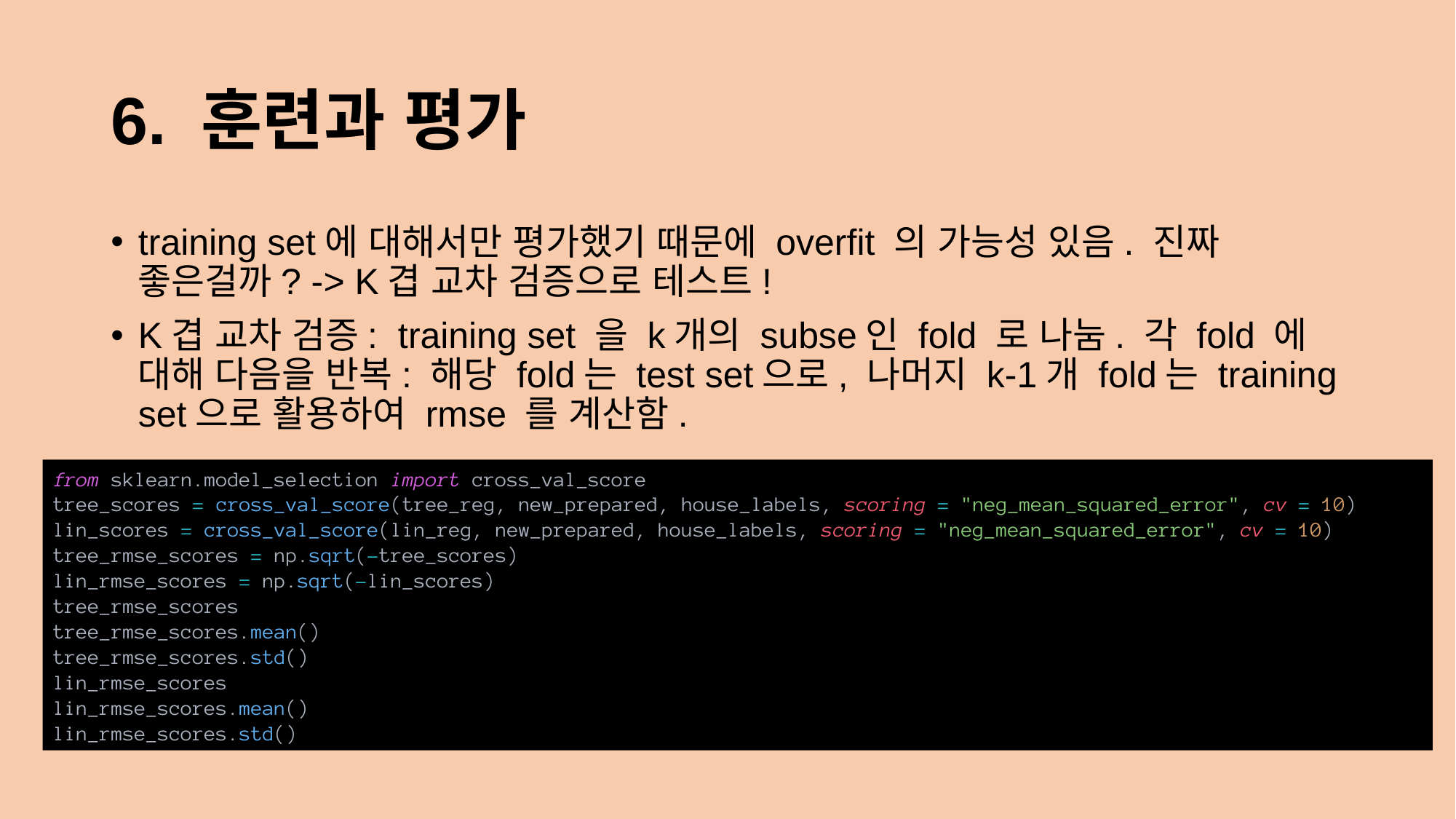

# 6. 훈련과 평가
training set에 대해서만 평가했기 때문에 overfit 의 가능성 있음. 진짜 좋은걸까? -> K겹 교차 검증으로 테스트!
K겹 교차 검증:  training set 을 k개의 subse인 fold 로 나눔. 각 fold 에 대해 다음을 반복: 해당 fold는 test set으로, 나머지 k-1개 fold는 training set으로 활용하여 rmse 를 계산함.

from sklearn.model_selection import cross_val_score
tree_scores = cross_val_score(tree_reg, new_prepared, house_labels, scoring = "neg_mean_squared_error", cv = 10)
lin_scores = cross_val_score(lin_reg, new_prepared, house_labels, scoring = "neg_mean_squared_error", cv = 10)
tree_rmse_scores = np.sqrt(-tree_scores)
lin_rmse_scores = np.sqrt(-lin_scores)
tree_rmse_scores
tree_rmse_scores.mean()
tree_rmse_scores.std()
lin_rmse_scores
lin_rmse_scores.mean()
lin_rmse_scores.std()